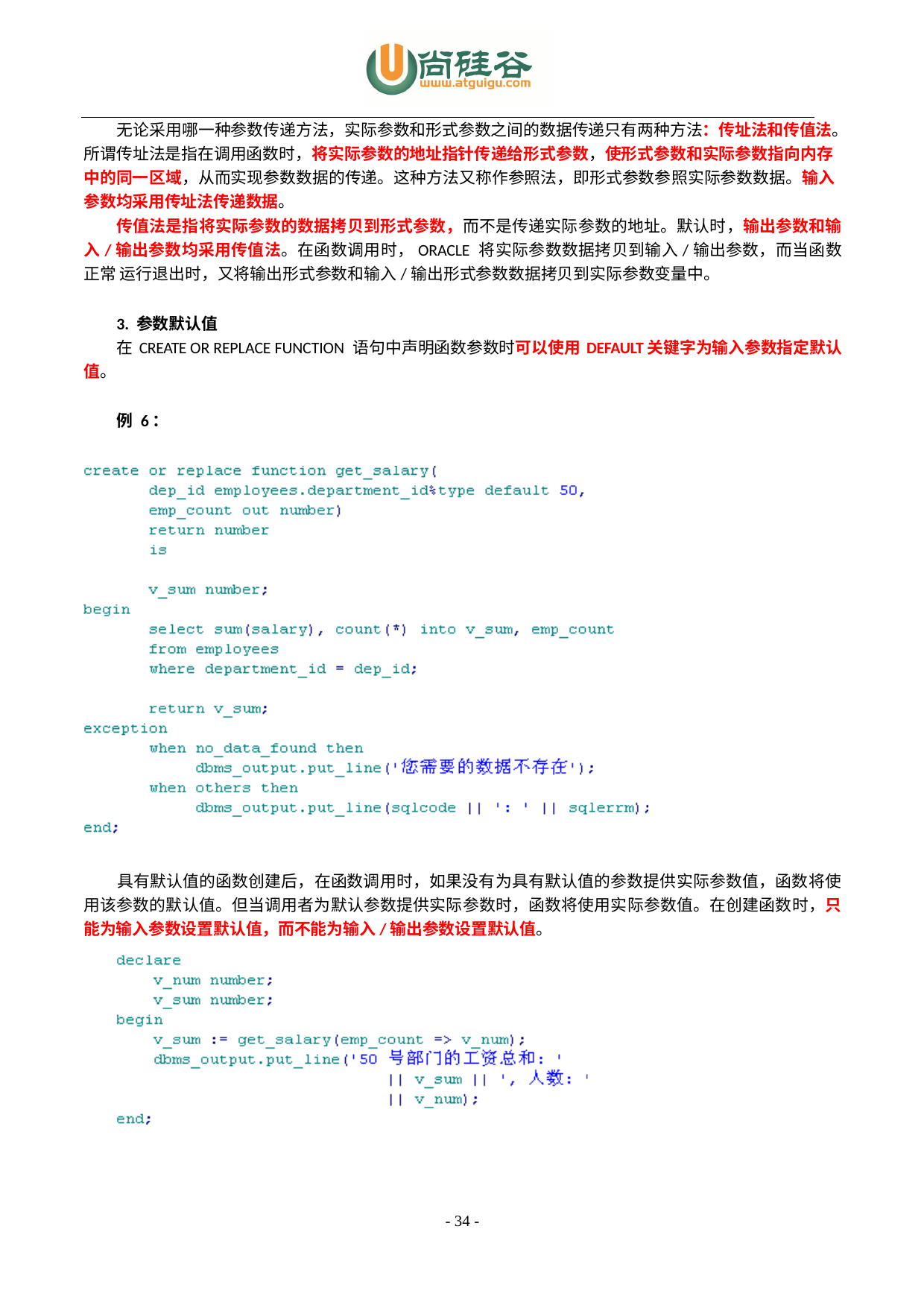

无论采用哪一种参数传递方法，实际参数和形式参数之间的数据传递只有两种方法：传址法和传值法。 所谓传址法是指在调用函数时，将实际参数的地址指针传递给形式参数，使形式参数和实际参数指向内存 中的同一区域，从而实现参数数据的传递。这种方法又称作参照法，即形式参数参照实际参数数据。输入 参数均采用传址法传递数据。
传值法是指将实际参数的数据拷贝到形式参数，而不是传递实际参数的地址。默认时，输出参数和输 入/输出参数均采用传值法。在函数调用时，ORACLE 将实际参数数据拷贝到输入/输出参数，而当函数正常 运行退出时，又将输出形式参数和输入/输出形式参数数据拷贝到实际参数变量中。

3. 参数默认值
在CREATE OR REPLACE FUNCTION 语句中声明函数参数时可以使用DEFAULT关键字为输入参数指定默认 值。

例 6：

具有默认值的函数创建后，在函数调用时，如果没有为具有默认值的参数提供实际参数值，函数将使 用该参数的默认值。但当调用者为默认参数提供实际参数时，函数将使用实际参数值。在创建函数时，只 能为输入参数设置默认值，而不能为输入/输出参数设置默认值。

- 34 -